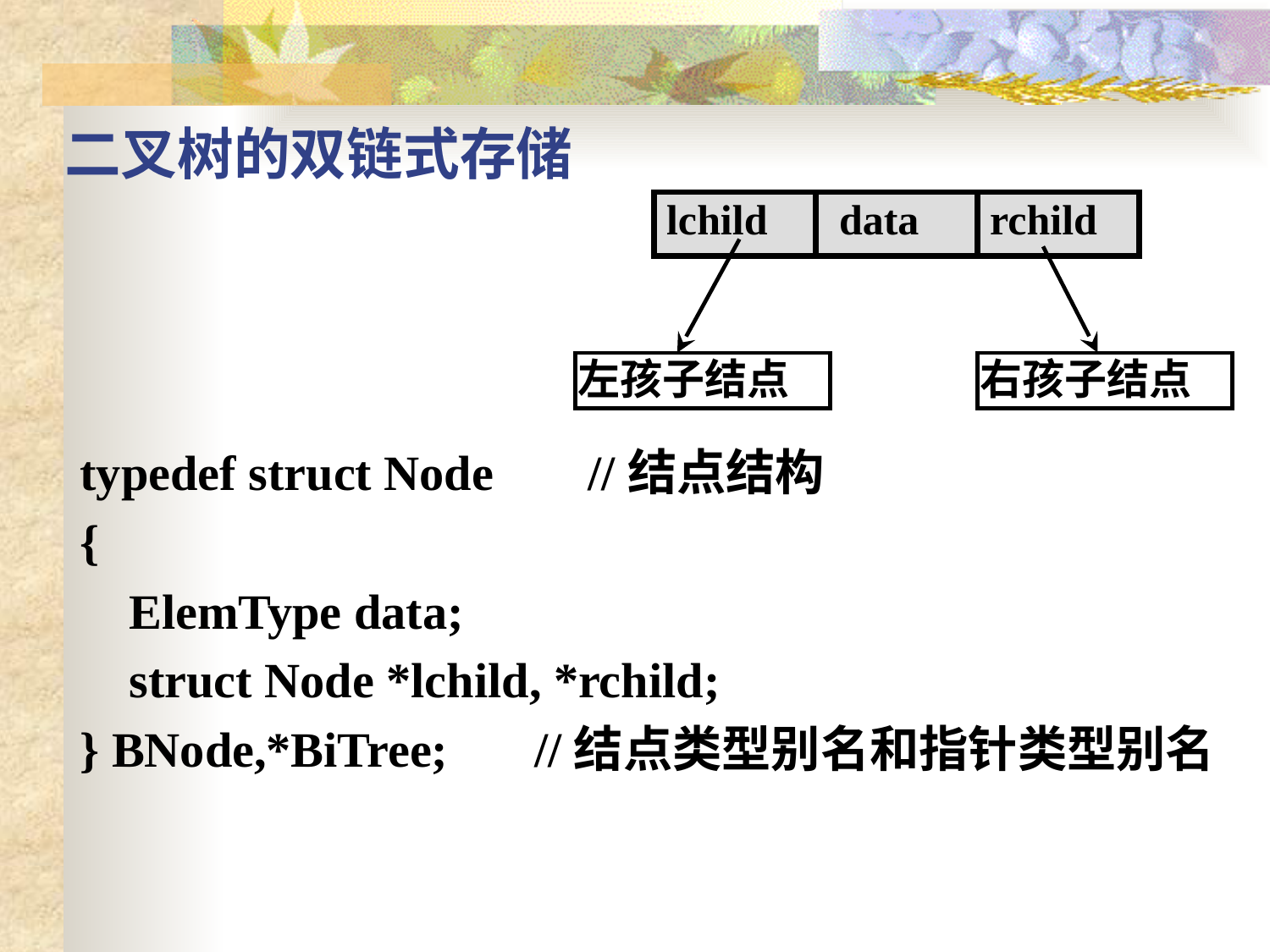

二叉树的双链式存储
lchild
 data
rchild

左孩子结点

右孩子结点
typedef struct Node	//结点结构
{
    ElemType data;
    struct Node *lchild, *rchild;
} BNode,*BiTree;	      //结点类型别名和指针类型别名